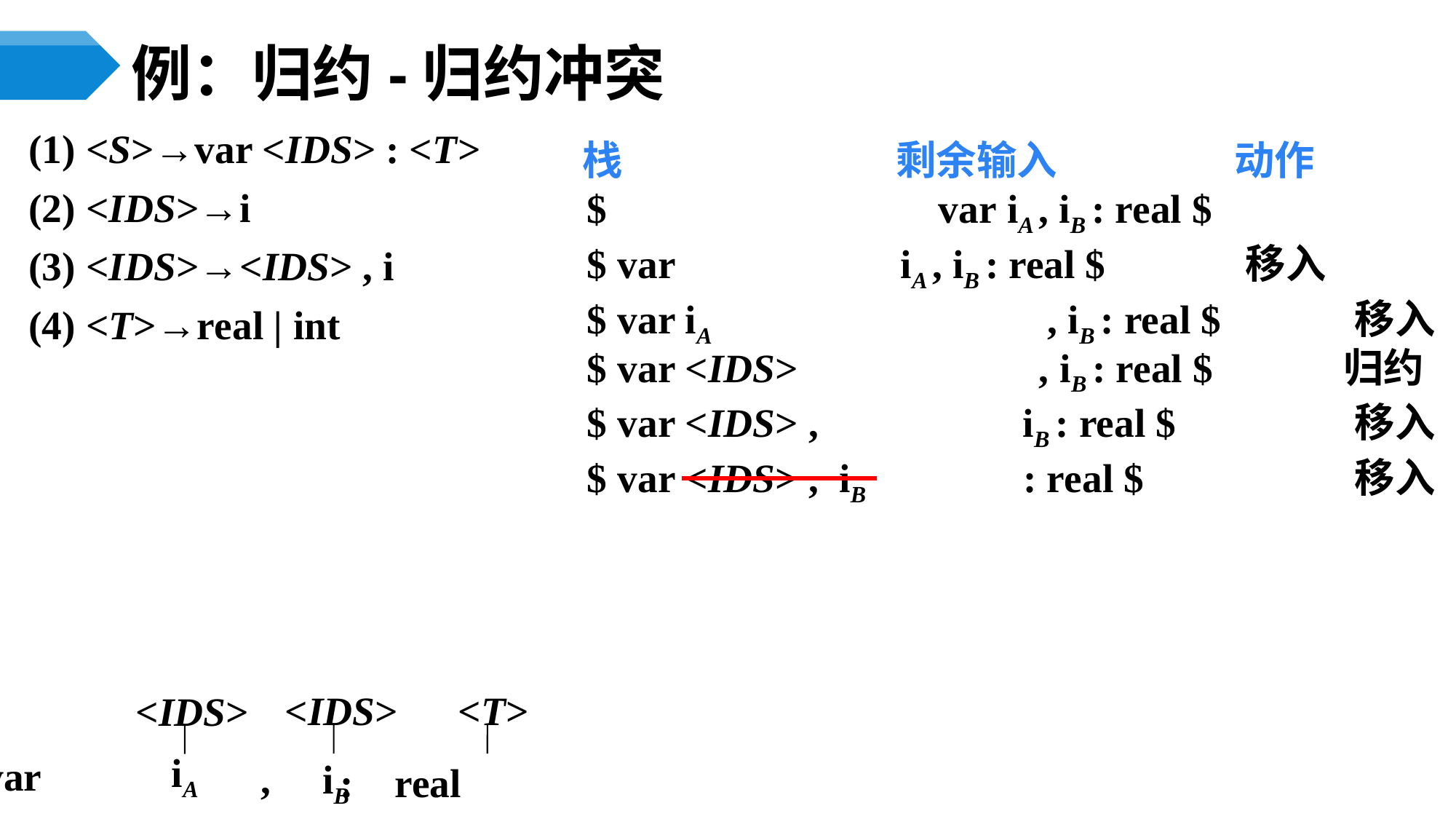

例：归约-归约冲突
(1) <S>→var <IDS> : <T>
(2) <IDS>→i
(3) <IDS>→<IDS> , i
(4) <T>→real | int
    栈                              剩余输入                  	动作
     $  		   	  var iA , iB : real $
     $ var 	          	         iA , iB : real $		移入
     $ var iA 	             	  , iB : real $		移入
     $ var <IDS> 	             , iB : real $		归约
     $ var <IDS> ,                    iB : real $		移入
     $ var <IDS> ,  iB                           : real $		移入

<IDS>

<T>

<IDS>

iA
,     iB
:    real
 var